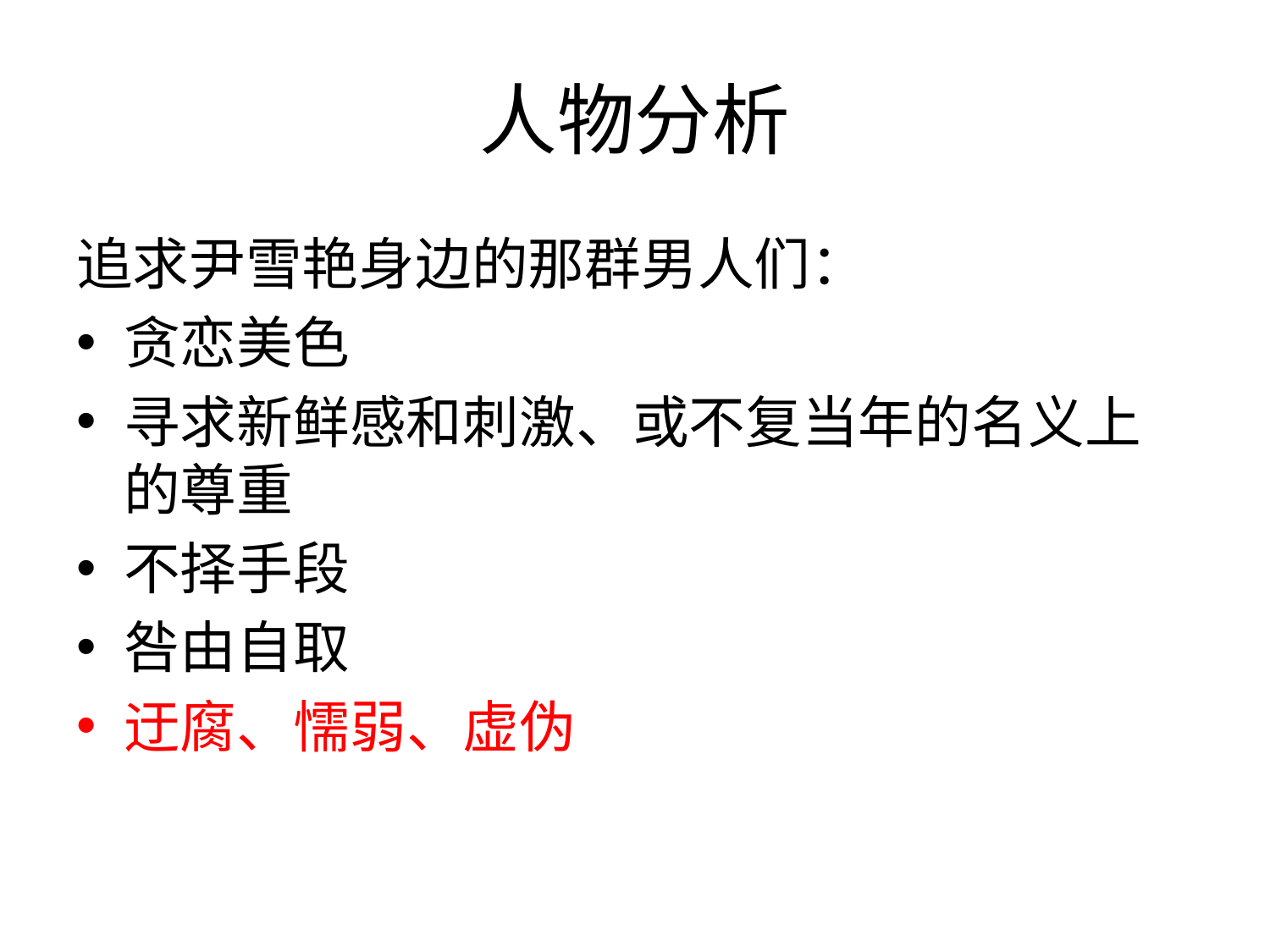

# 人物分析
追求尹雪艳身边的那群男人们：
贪恋美色
寻求新鲜感和刺激、或不复当年的名义上的尊重
不择手段
咎由自取
迂腐、懦弱、虚伪